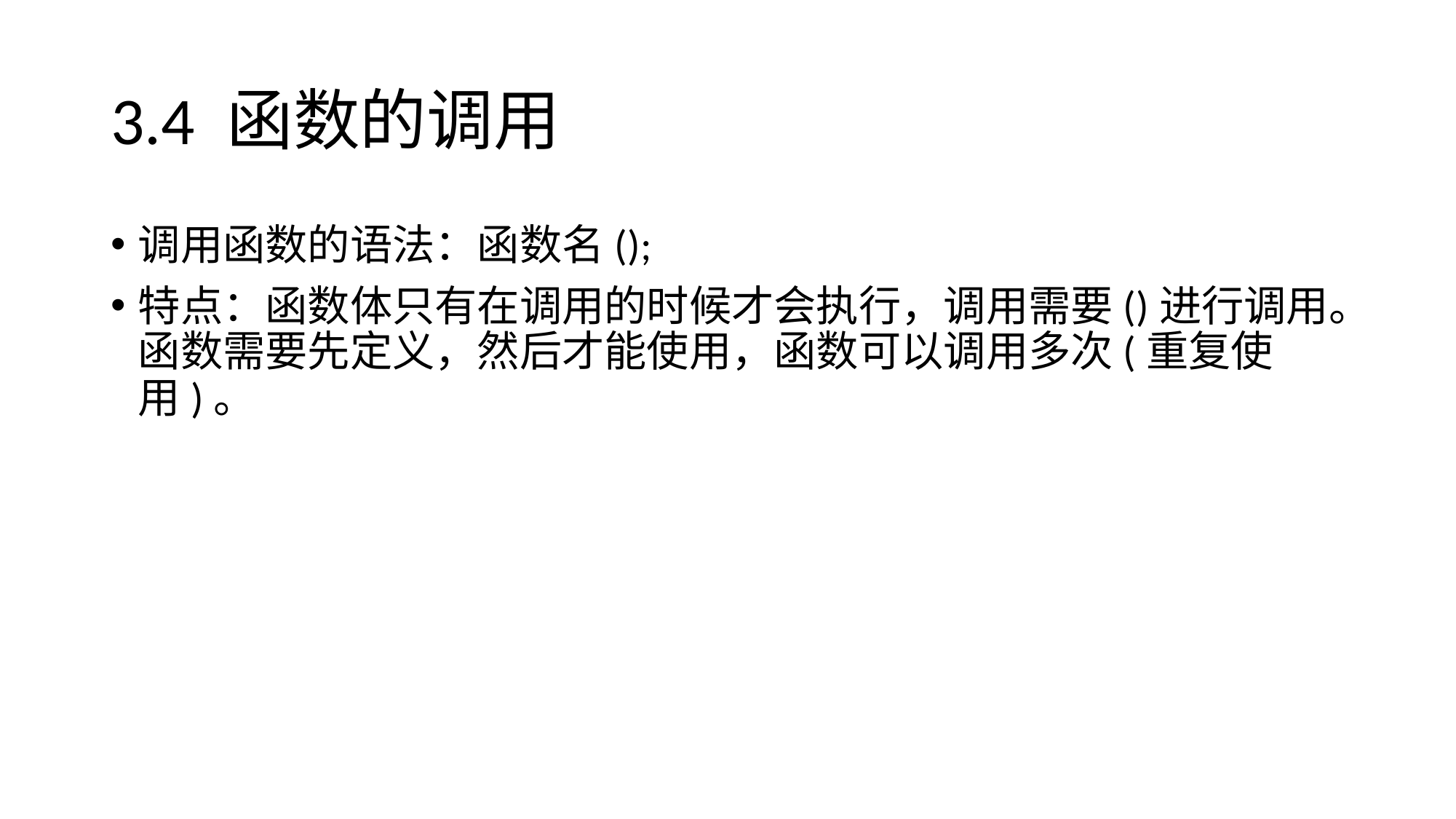

# 3.4 函数的调用
调用函数的语法：函数名();
特点：函数体只有在调用的时候才会执行，调用需要()进行调用。函数需要先定义，然后才能使用，函数可以调用多次(重复使用)。